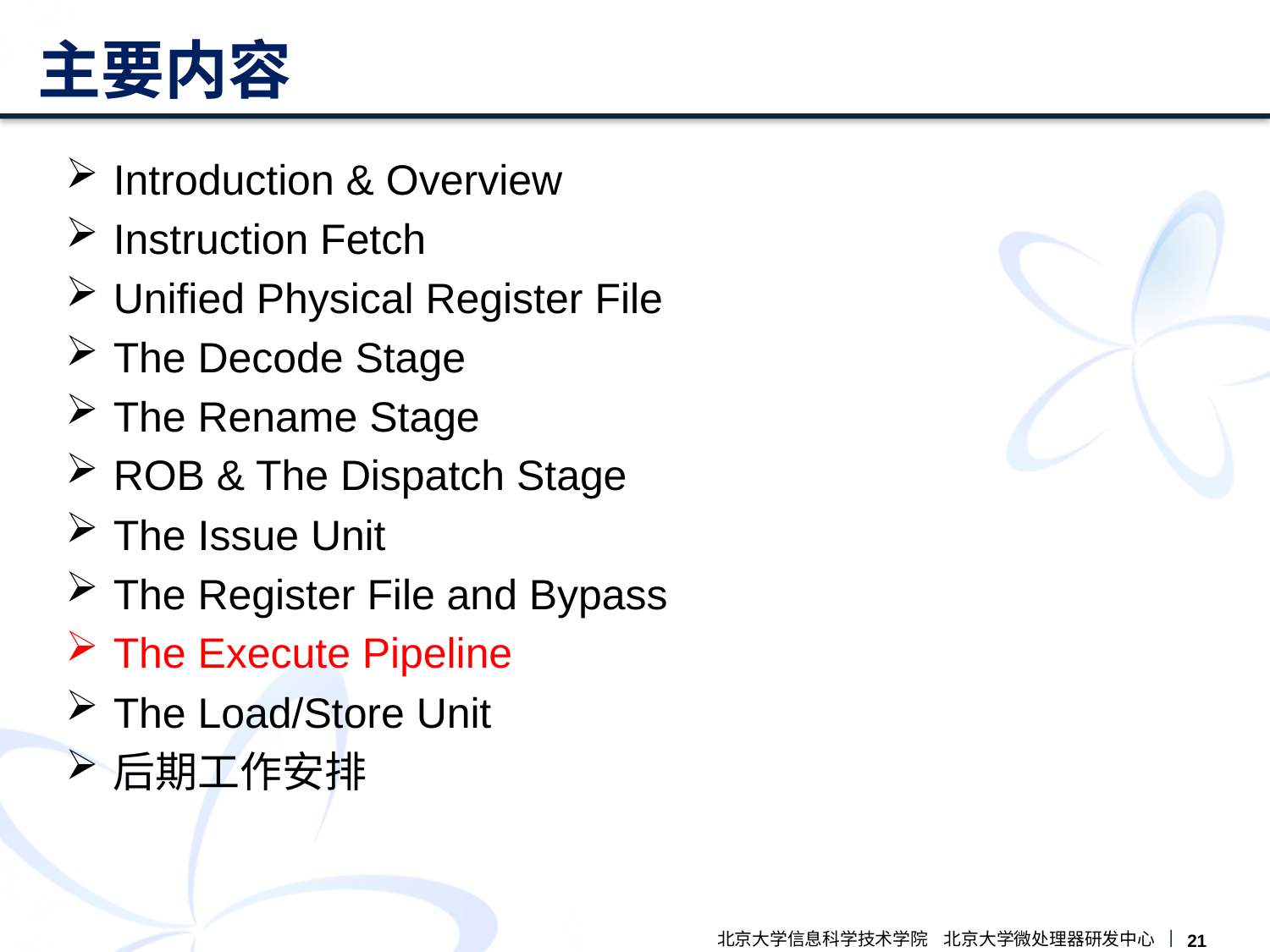

# 主要内容
Introduction & Overview
Instruction Fetch
Unified Physical Register File
The Decode Stage
The Rename Stage
ROB & The Dispatch Stage
The Issue Unit
The Register File and Bypass
The Execute Pipeline
The Load/Store Unit
后期工作安排